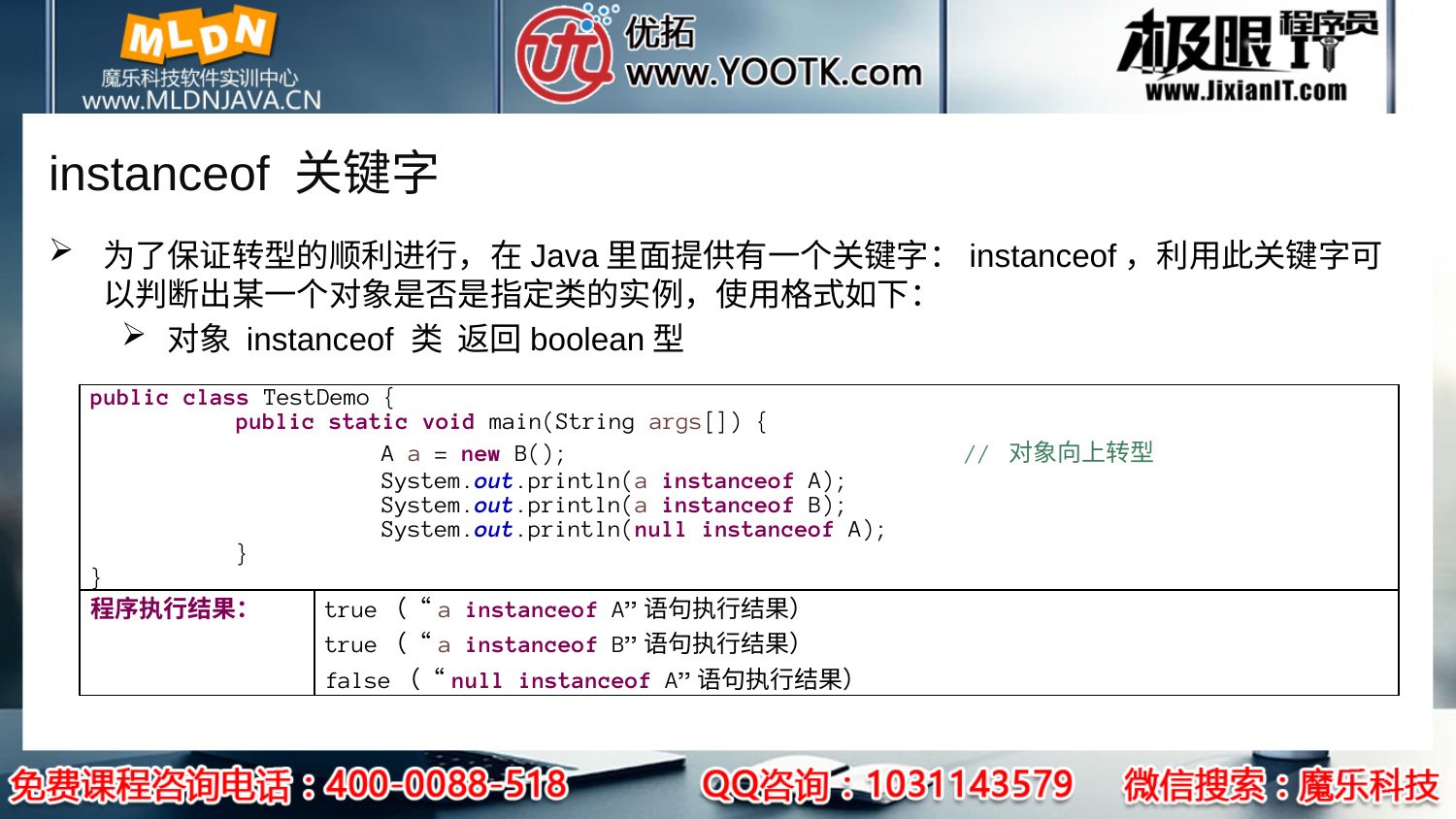

# instanceof 关键字
为了保证转型的顺利进行，在Java里面提供有一个关键字：instanceof，利用此关键字可以判断出某一个对象是否是指定类的实例，使用格式如下：
对象 instanceof 类  返回boolean型
| public class TestDemo { public static void main(String args[]) { A a = new B(); // 对象向上转型 System.out.println(a instanceof A); System.out.println(a instanceof B); System.out.println(null instanceof A); } } |  |
| --- | --- |
| 程序执行结果： | true（“a instanceof A”语句执行结果） true（“a instanceof B”语句执行结果） false（“null instanceof A”语句执行结果） |